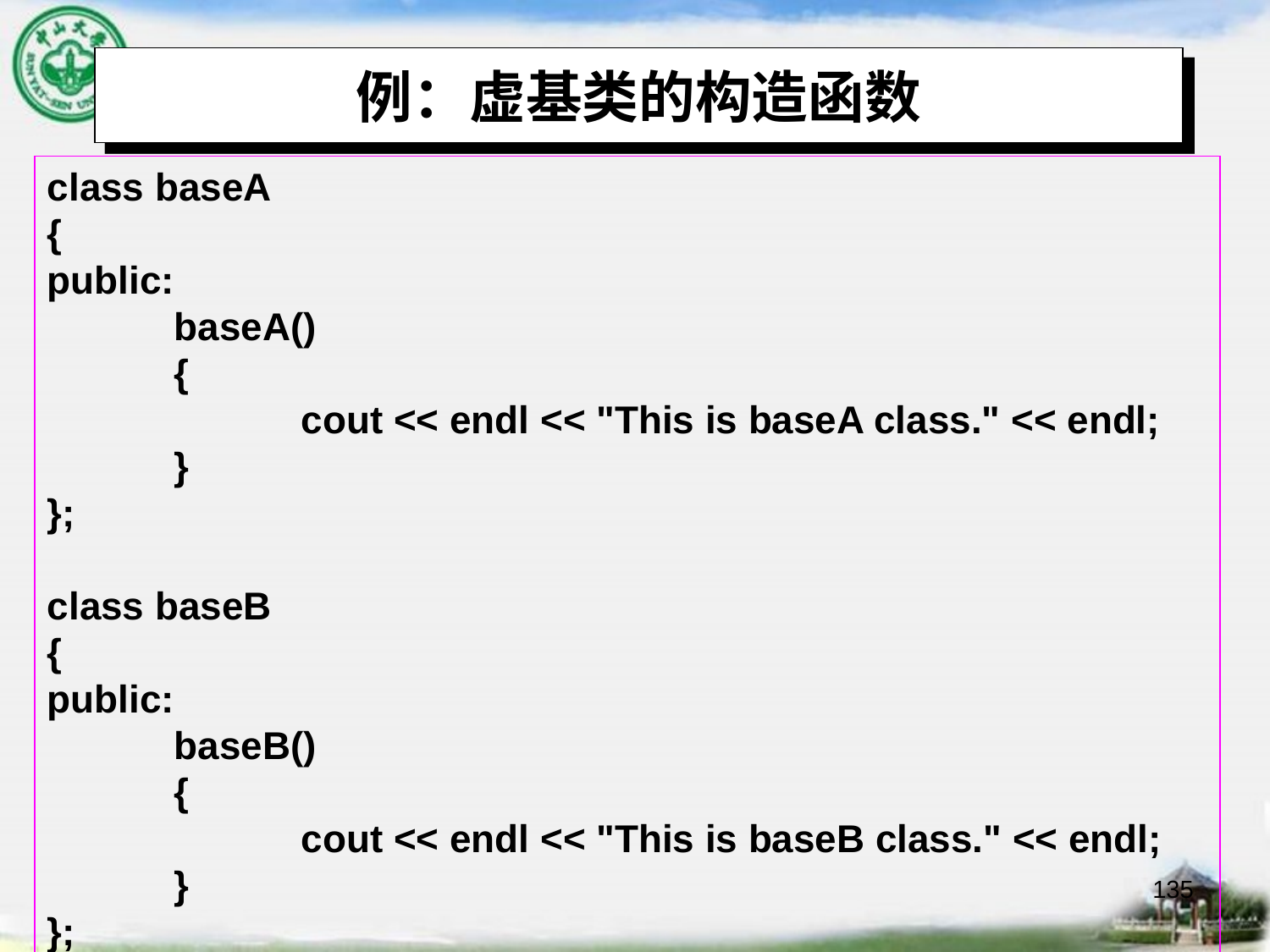

# 例：虚基类的构造函数
class baseA
{
public:
	baseA()
	{
		cout << endl << "This is baseA class." << endl;
	}
};

class baseB
{
public:
	baseB()
	{
		cout << endl << "This is baseB class." << endl;
	}
};
135